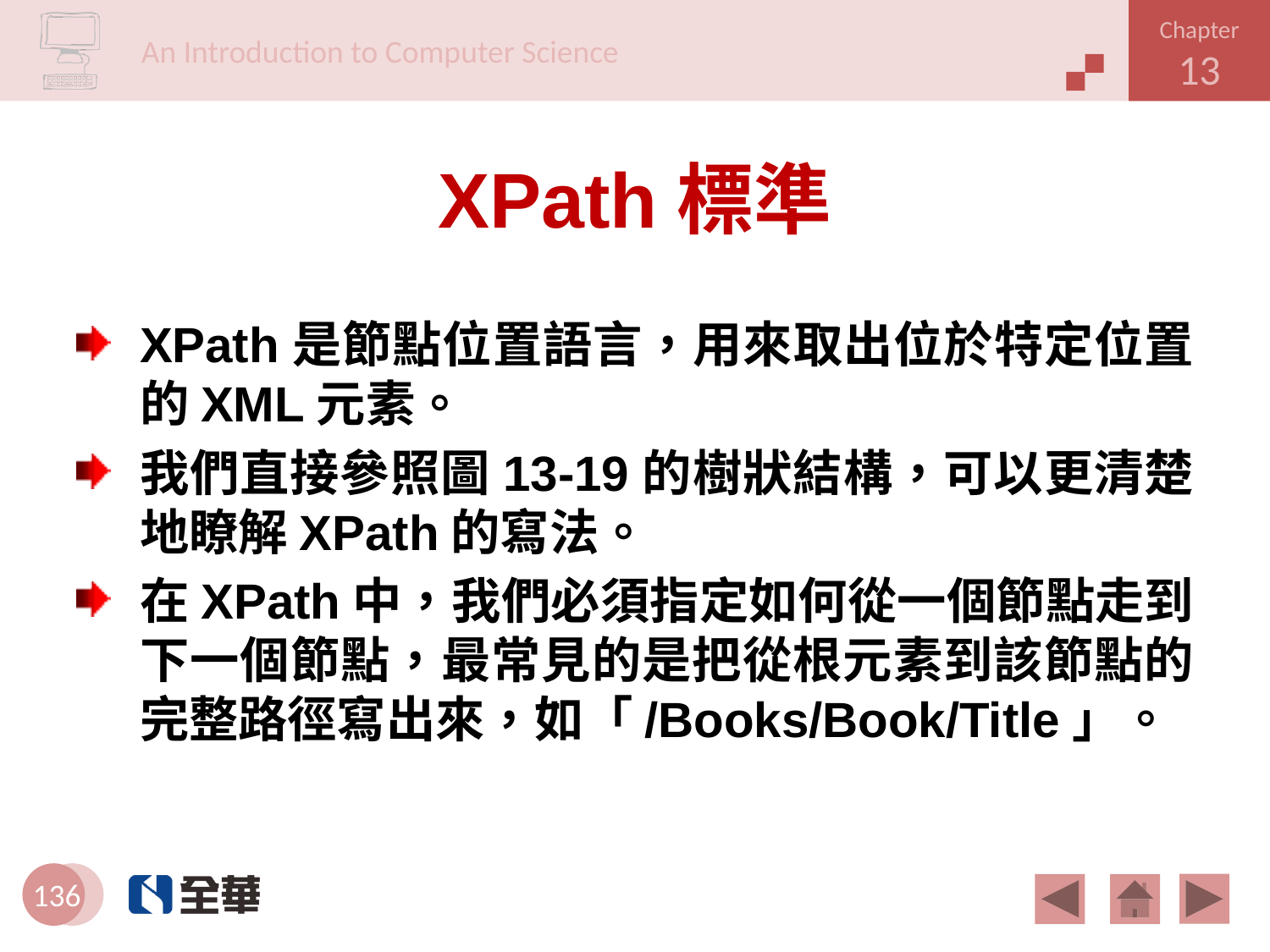

# XPath標準
XPath是節點位置語言，用來取出位於特定位置的XML元素。
我們直接參照圖13-19的樹狀結構，可以更清楚地瞭解XPath的寫法。
在XPath中，我們必須指定如何從一個節點走到下一個節點，最常見的是把從根元素到該節點的完整路徑寫出來，如「/Books/Book/Title」。